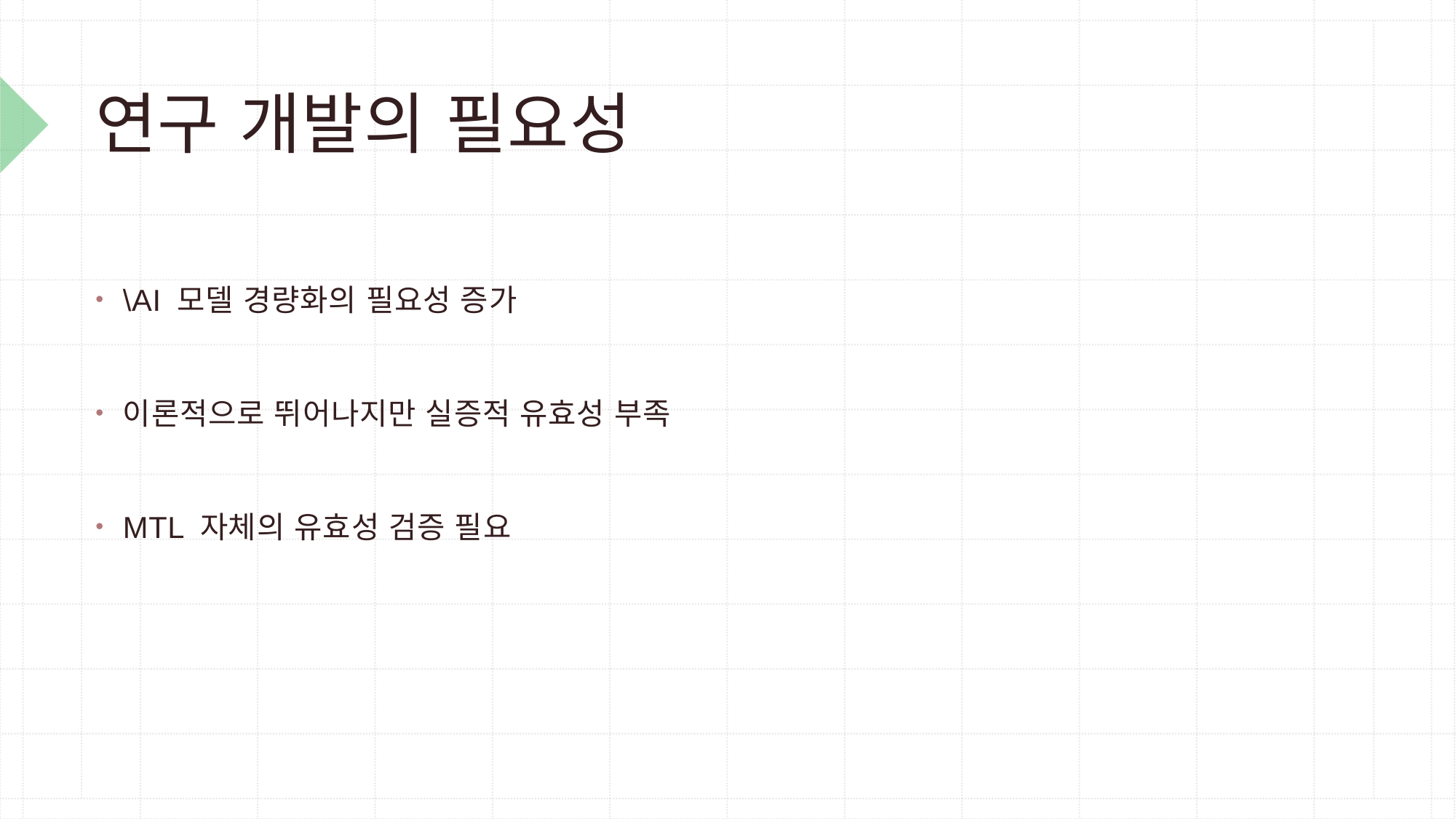

# 연구 개발의 필요성
\AI 모델 경량화의 필요성 증가

이론적으로 뛰어나지만 실증적 유효성 부족

MTL 자체의 유효성 검증 필요